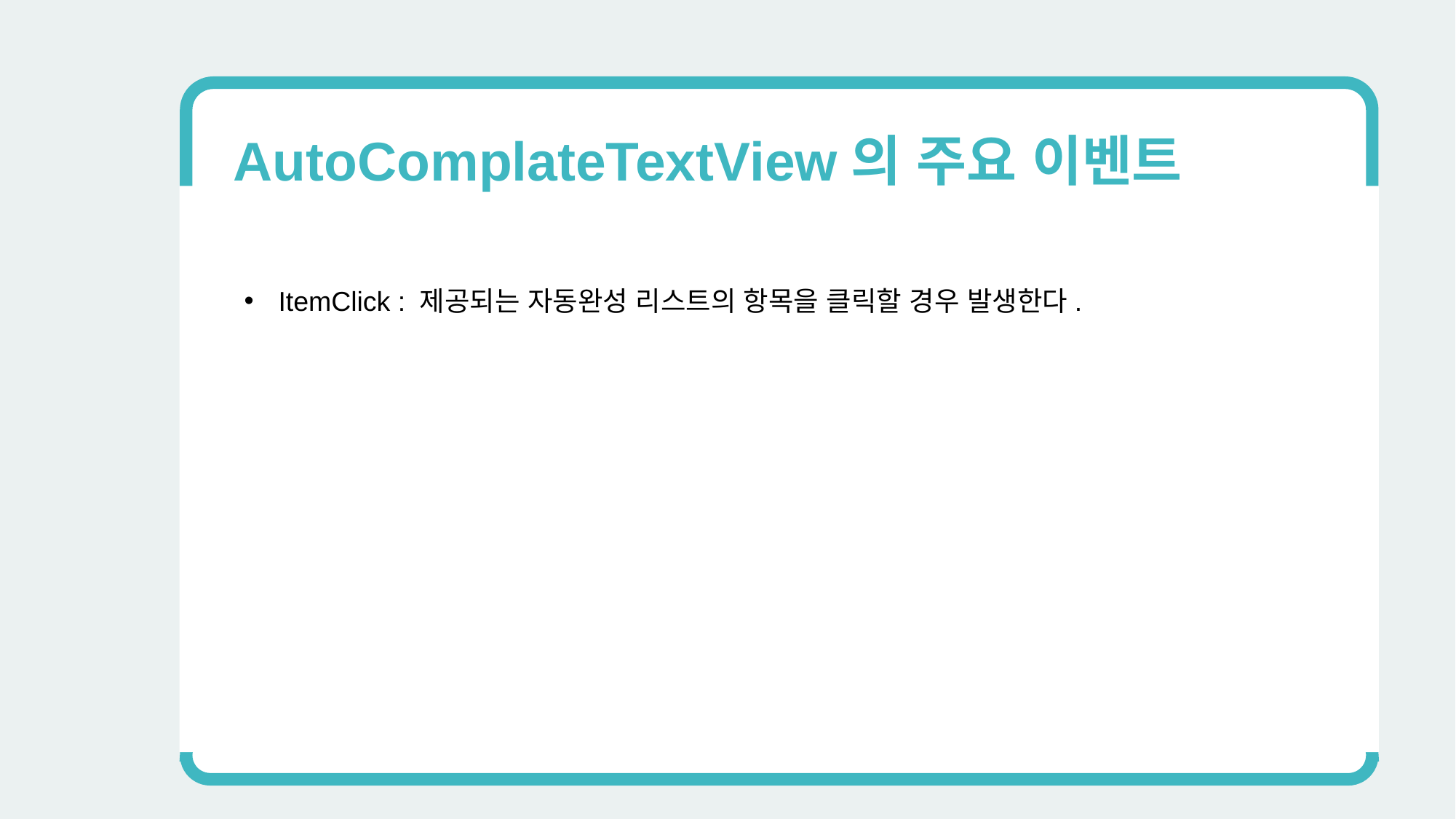

AutoComplateTextView의 주요 이벤트

ItemClick : 제공되는 자동완성 리스트의 항목을 클릭할 경우 발생한다.